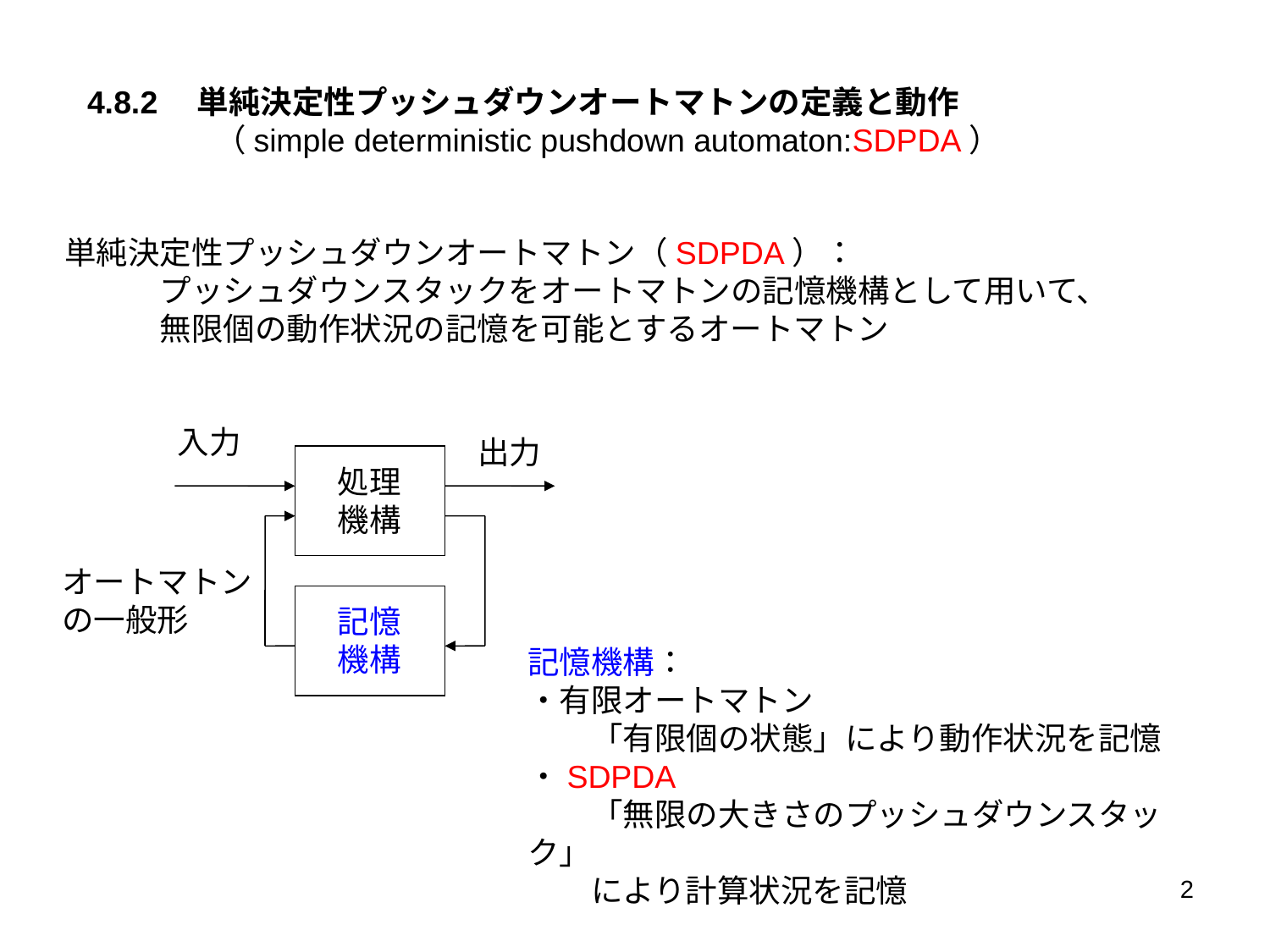

4.8.2　単純決定性プッシュダウンオートマトンの定義と動作
　　　　（simple deterministic pushdown automaton:SDPDA）
単純決定性プッシュダウンオートマトン（SDPDA）：
　　　プッシュダウンスタックをオートマトンの記憶機構として用いて、
　　　無限個の動作状況の記憶を可能とするオートマトン
入力
出力

処理
機構

オートマトン
の一般形

記憶
機構
記憶機構：
・有限オートマトン
　　「有限個の状態」により動作状況を記憶
・SDPDA
　　「無限の大きさのプッシュダウンスタック」
　　により計算状況を記憶

2